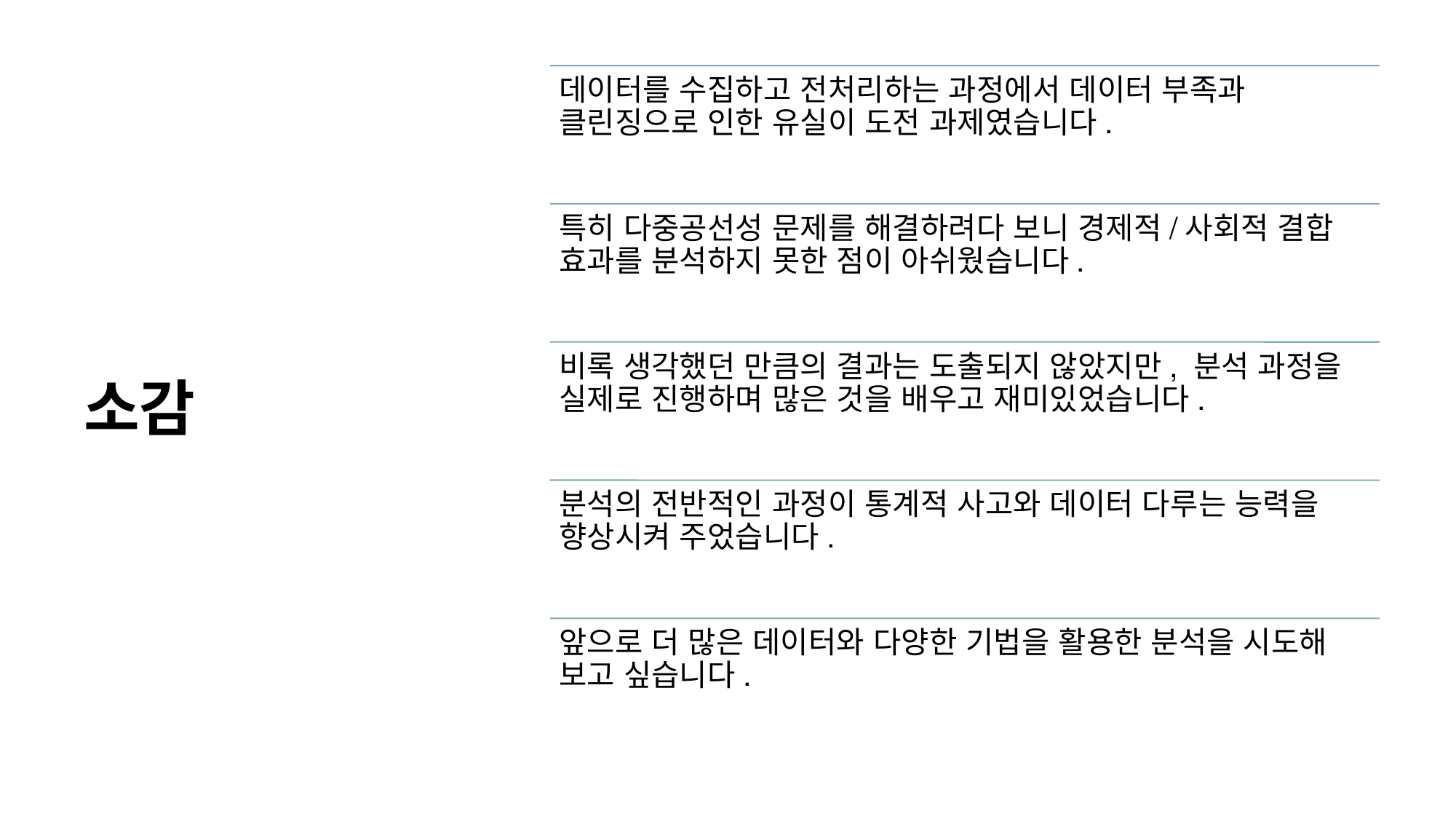

# 소감
데이터를 수집하고 전처리하는 과정에서 데이터 부족과 클린징으로 인한 유실이 도전 과제였습니다.
특히 다중공선성 문제를 해결하려다 보니 경제적/사회적 결합 효과를 분석하지 못한 점이 아쉬웠습니다.
비록 생각했던 만큼의 결과는 도출되지 않았지만, 분석 과정을 실제로 진행하며 많은 것을 배우고 재미있었습니다.
분석의 전반적인 과정이 통계적 사고와 데이터 다루는 능력을 향상시켜 주었습니다.
앞으로 더 많은 데이터와 다양한 기법을 활용한 분석을 시도해 보고 싶습니다.